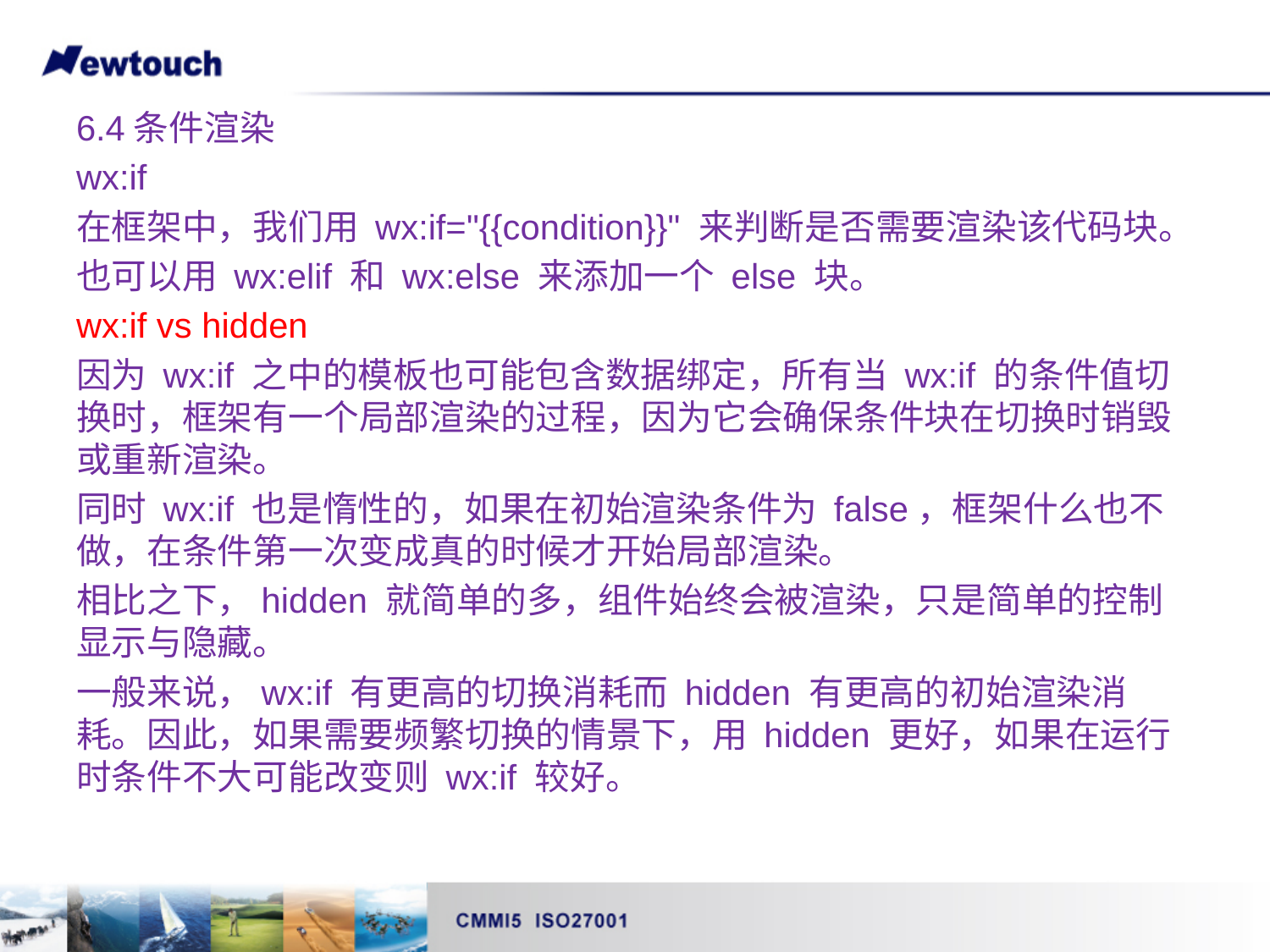

6.4条件渲染
wx:if
在框架中，我们用 wx:if="{{condition}}" 来判断是否需要渲染该代码块。
也可以用 wx:elif 和 wx:else 来添加一个 else 块。
wx:if vs hidden
因为 wx:if 之中的模板也可能包含数据绑定，所有当 wx:if 的条件值切换时，框架有一个局部渲染的过程，因为它会确保条件块在切换时销毁或重新渲染。
同时 wx:if 也是惰性的，如果在初始渲染条件为 false，框架什么也不做，在条件第一次变成真的时候才开始局部渲染。
相比之下，hidden 就简单的多，组件始终会被渲染，只是简单的控制显示与隐藏。
一般来说，wx:if 有更高的切换消耗而 hidden 有更高的初始渲染消耗。因此，如果需要频繁切换的情景下，用 hidden 更好，如果在运行时条件不大可能改变则 wx:if 较好。
24